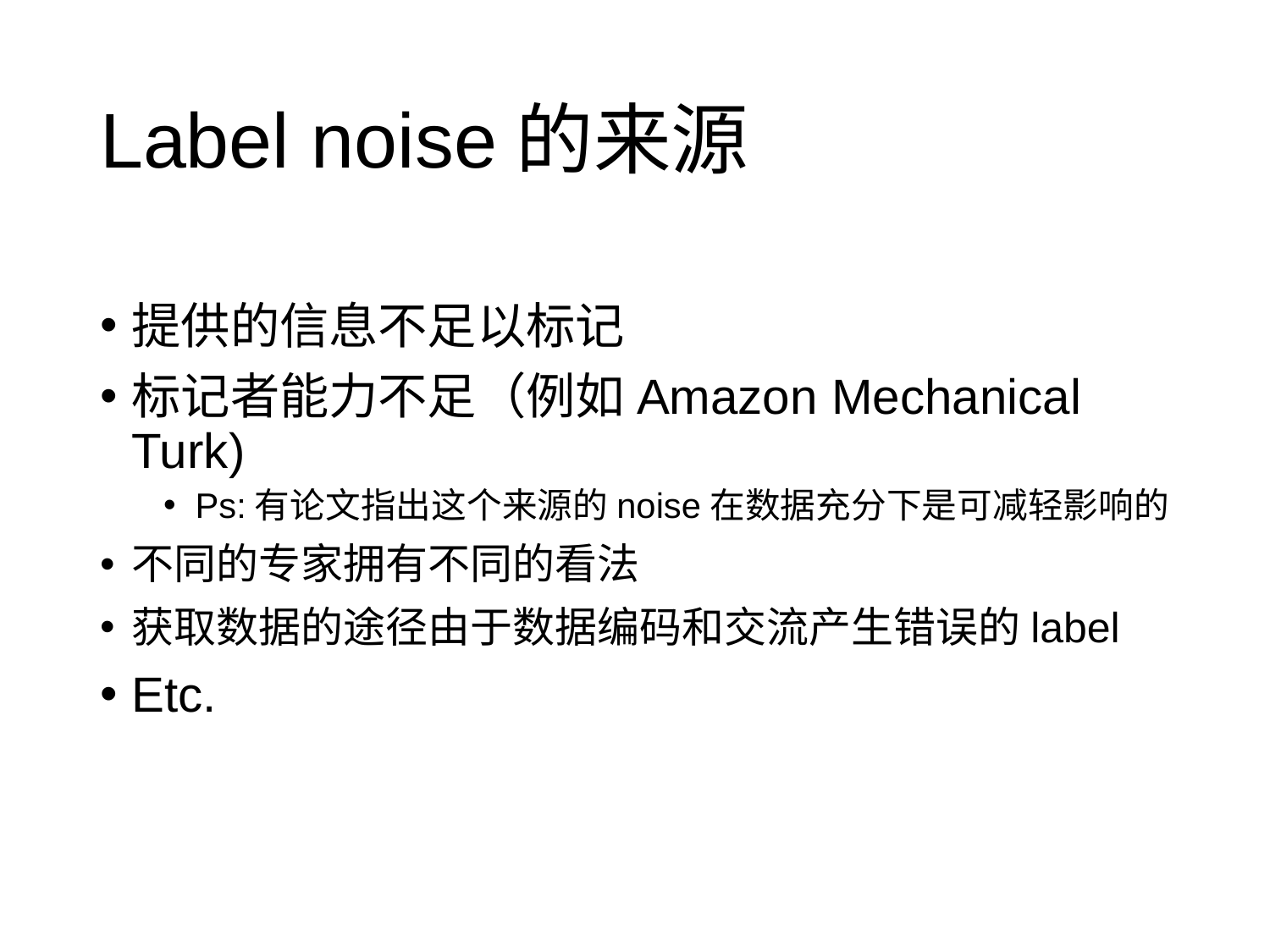

# Label noise的来源
提供的信息不足以标记
标记者能力不足（例如Amazon Mechanical Turk)
Ps:有论文指出这个来源的noise在数据充分下是可减轻影响的
不同的专家拥有不同的看法
获取数据的途径由于数据编码和交流产生错误的label
Etc.